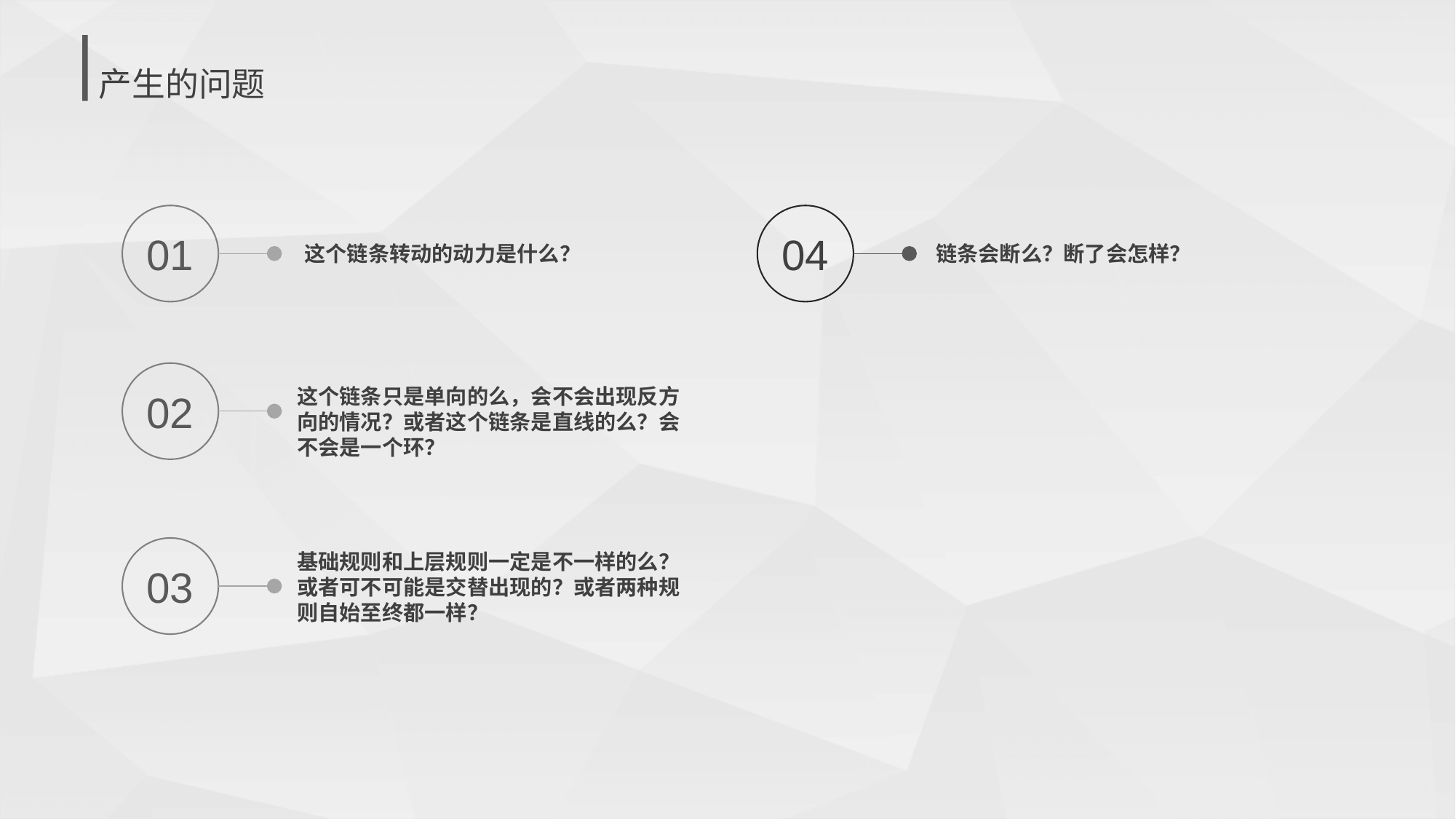

产生的问题
01
04
这个链条转动的动力是什么？
链条会断么？断了会怎样？
02
这个链条只是单向的么，会不会出现反方向的情况？或者这个链条是直线的么？会不会是一个环？
03
基础规则和上层规则一定是不一样的么？或者可不可能是交替出现的？或者两种规则自始至终都一样？